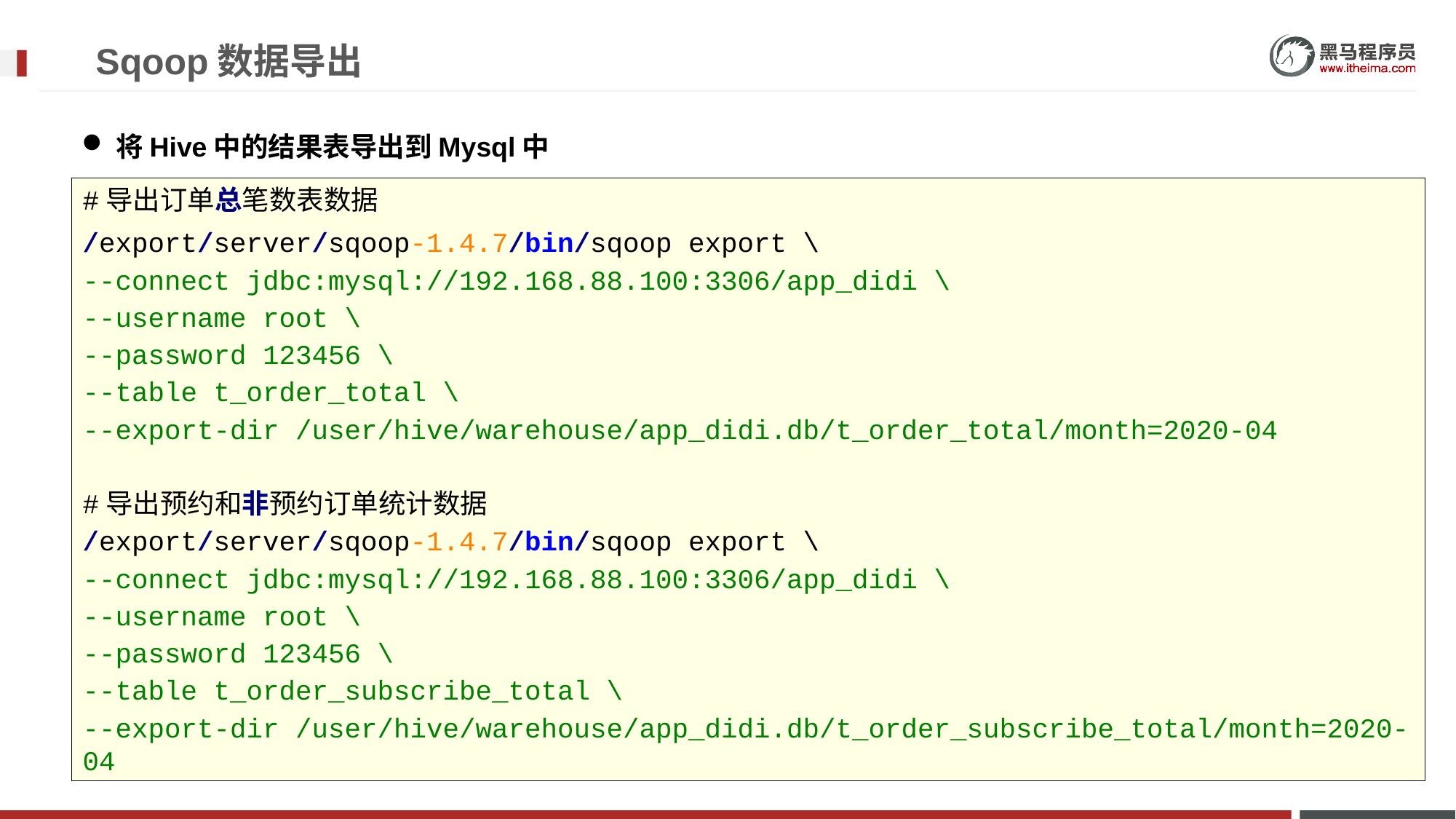

# Sqoop数据导出
将Hive中的结果表导出到Mysql中
#导出订单总笔数表数据
/export/server/sqoop-1.4.7/bin/sqoop export \
--connect jdbc:mysql://192.168.88.100:3306/app_didi \
--username root \
--password 123456 \
--table t_order_total \
--export-dir /user/hive/warehouse/app_didi.db/t_order_total/month=2020-04

#导出预约和非预约订单统计数据
/export/server/sqoop-1.4.7/bin/sqoop export \
--connect jdbc:mysql://192.168.88.100:3306/app_didi \
--username root \
--password 123456 \
--table t_order_subscribe_total \
--export-dir /user/hive/warehouse/app_didi.db/t_order_subscribe_total/month=2020-04